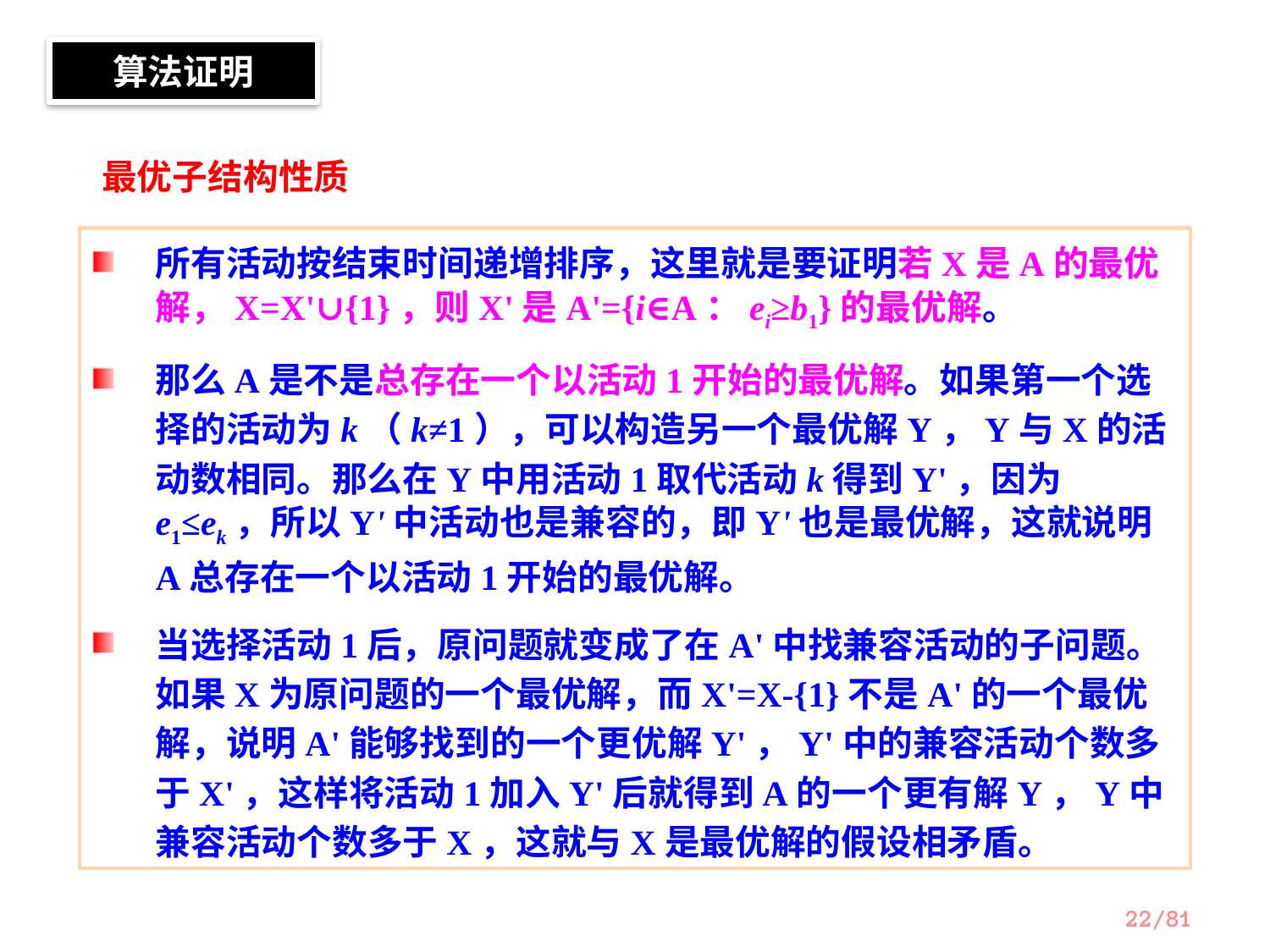

算法证明
最优子结构性质
所有活动按结束时间递增排序，这里就是要证明若X是A的最优解，X=X'∪{1}，则X'是A'={i∈A：ei≥b1}的最优解。
那么A是不是总存在一个以活动1开始的最优解。如果第一个选择的活动为k（k≠1），可以构造另一个最优解Y，Y与X的活动数相同。那么在Y中用活动1取代活动k得到Y'，因为e1≤ek，所以Y'中活动也是兼容的，即Y'也是最优解，这就说明A总存在一个以活动1开始的最优解。
当选择活动1后，原问题就变成了在A'中找兼容活动的子问题。如果X为原问题的一个最优解，而X'=X-{1}不是A'的一个最优解，说明A'能够找到的一个更优解Y'，Y'中的兼容活动个数多于X'，这样将活动1加入Y'后就得到A的一个更有解Y，Y中兼容活动个数多于X，这就与X是最优解的假设相矛盾。
22/81